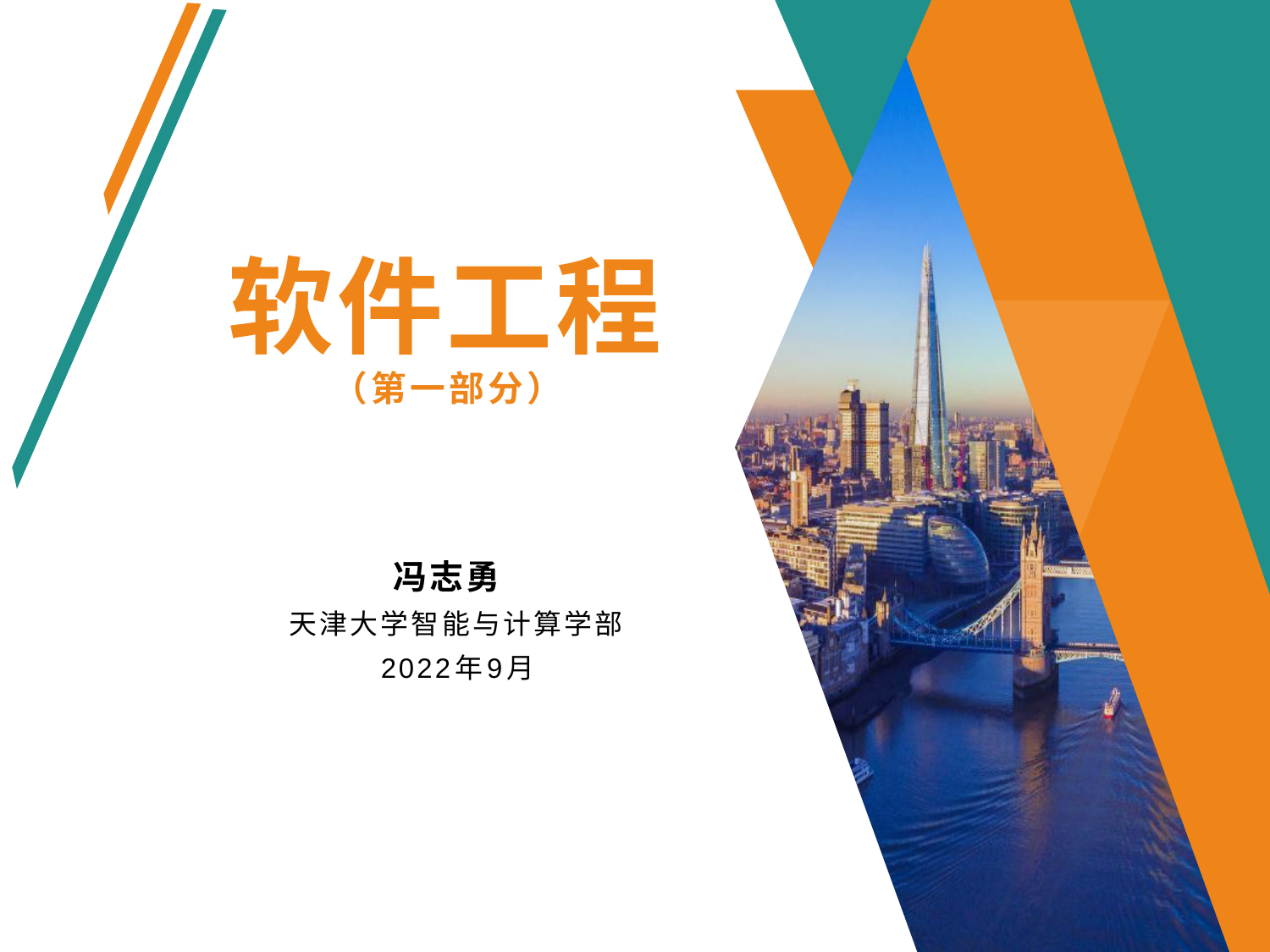

# 软件工程 （第一部分）
冯志勇
天津大学智能与计算学部
2022年9月

1